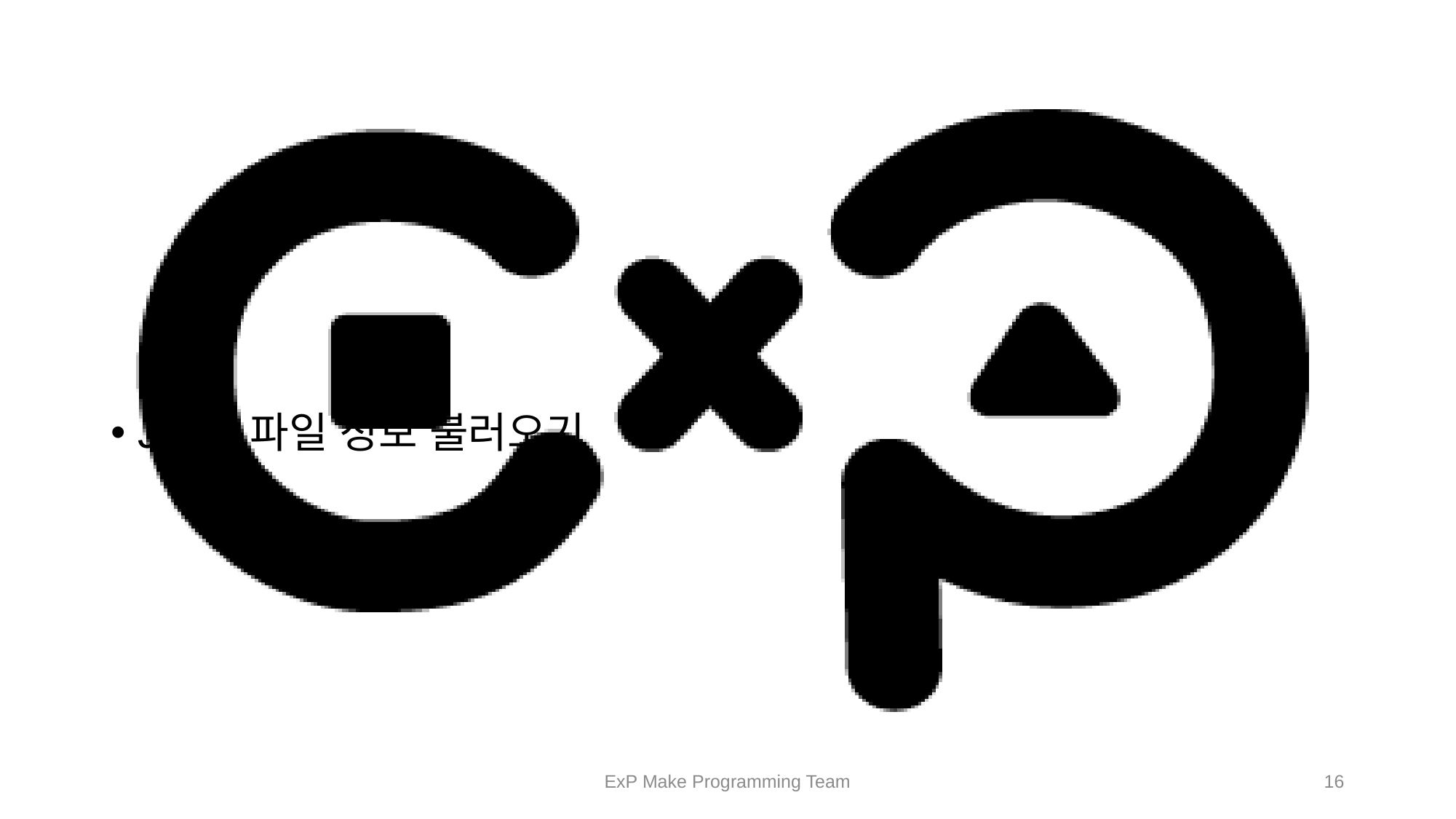

#

Json 파일 정보 불러오기
ExP Make Programming Team
16